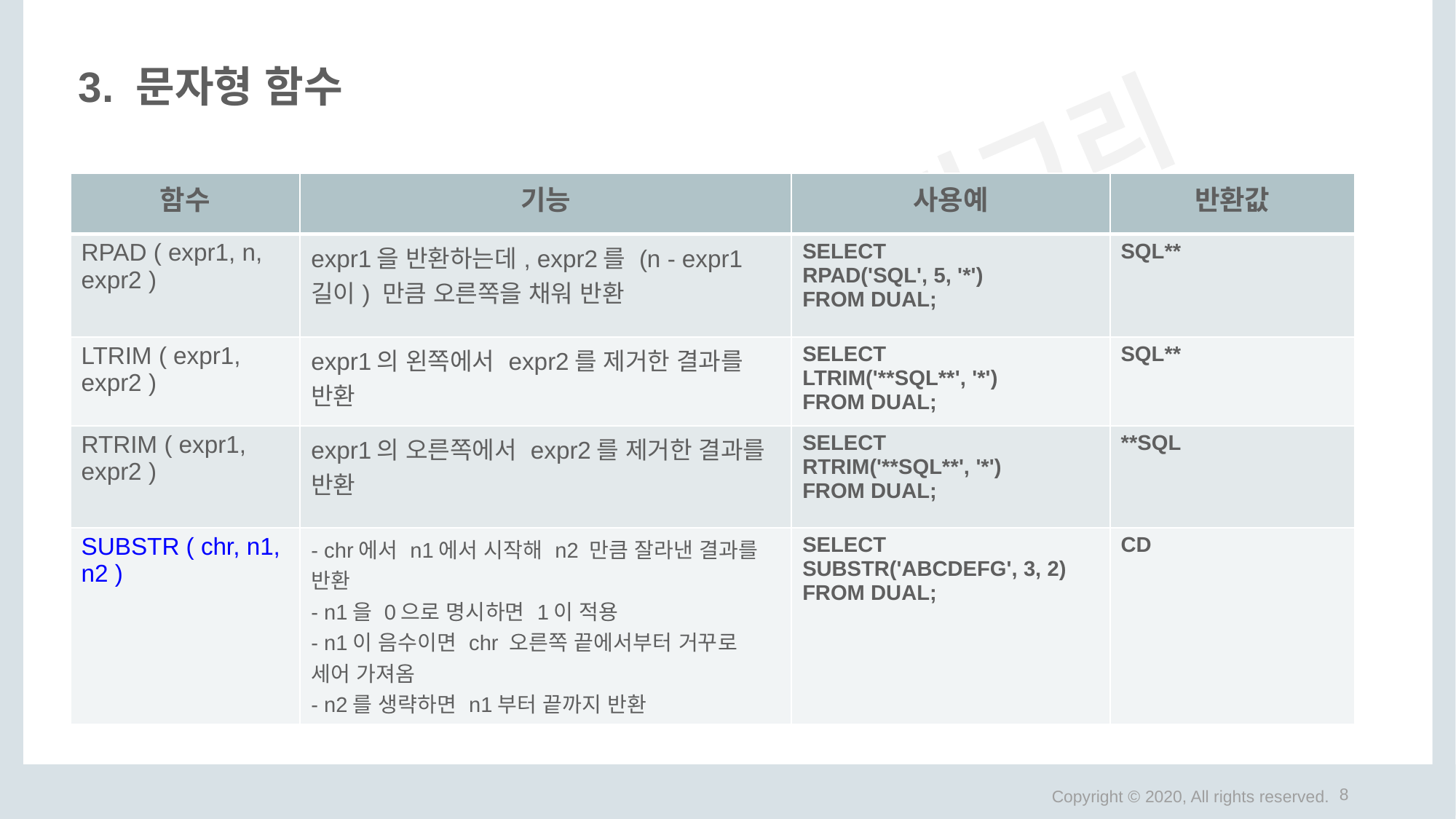

# 3. 문자형 함수
| 함수 | 기능 | 사용예 | 반환값 |
| --- | --- | --- | --- |
| RPAD ( expr1, n, expr2 ) | expr1을 반환하는데, expr2를 (n - expr1 길이) 만큼 오른쪽을 채워 반환 | SELECT RPAD('SQL', 5, '\*') FROM DUAL; | SQL\*\* |
| LTRIM ( expr1, expr2 ) | expr1의 왼쪽에서 expr2를 제거한 결과를 반환 | SELECT LTRIM('\*\*SQL\*\*', '\*') FROM DUAL; | SQL\*\* |
| RTRIM ( expr1, expr2 ) | expr1의 오른쪽에서 expr2를 제거한 결과를 반환 | SELECT RTRIM('\*\*SQL\*\*', '\*') FROM DUAL; | \*\*SQL |
| SUBSTR ( chr, n1, n2 ) | - chr에서 n1에서 시작해 n2 만큼 잘라낸 결과를 반환 - n1을 0으로 명시하면 1이 적용 - n1이 음수이면 chr 오른쪽 끝에서부터 거꾸로 세어 가져옴 - n2를 생략하면 n1부터 끝까지 반환 | SELECT SUBSTR('ABCDEFG', 3, 2) FROM DUAL; | CD |